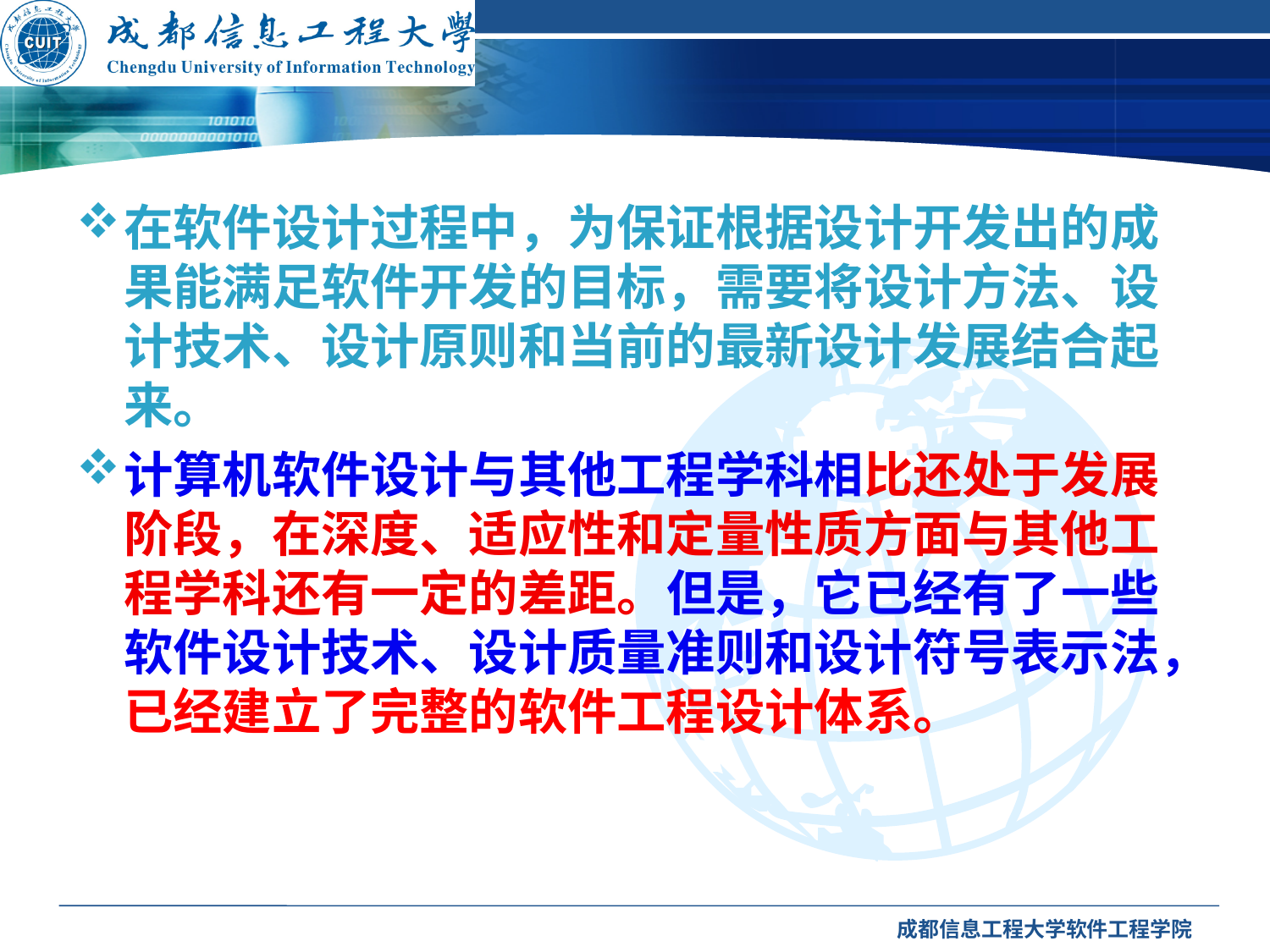

#
在软件设计过程中，为保证根据设计开发出的成果能满足软件开发的目标，需要将设计方法、设计技术、设计原则和当前的最新设计发展结合起来。
计算机软件设计与其他工程学科相比还处于发展阶段，在深度、适应性和定量性质方面与其他工程学科还有一定的差距。但是，它已经有了一些软件设计技术、设计质量准则和设计符号表示法，已经建立了完整的软件工程设计体系。